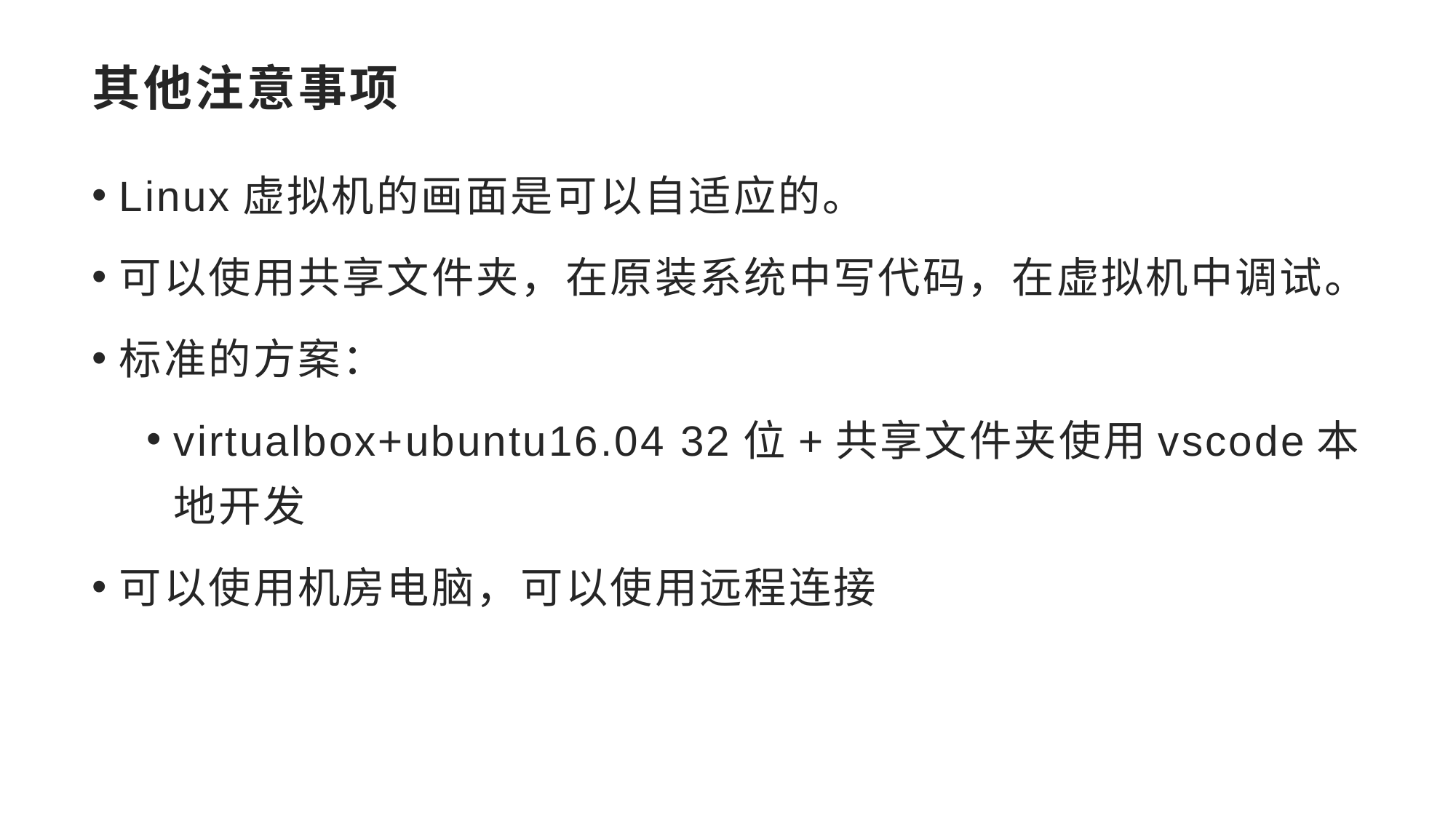

# 其他注意事项
Linux虚拟机的画面是可以自适应的。
可以使用共享文件夹，在原装系统中写代码，在虚拟机中调试。
标准的方案：
virtualbox+ubuntu16.04 32位+共享文件夹使用vscode本地开发
可以使用机房电脑，可以使用远程连接